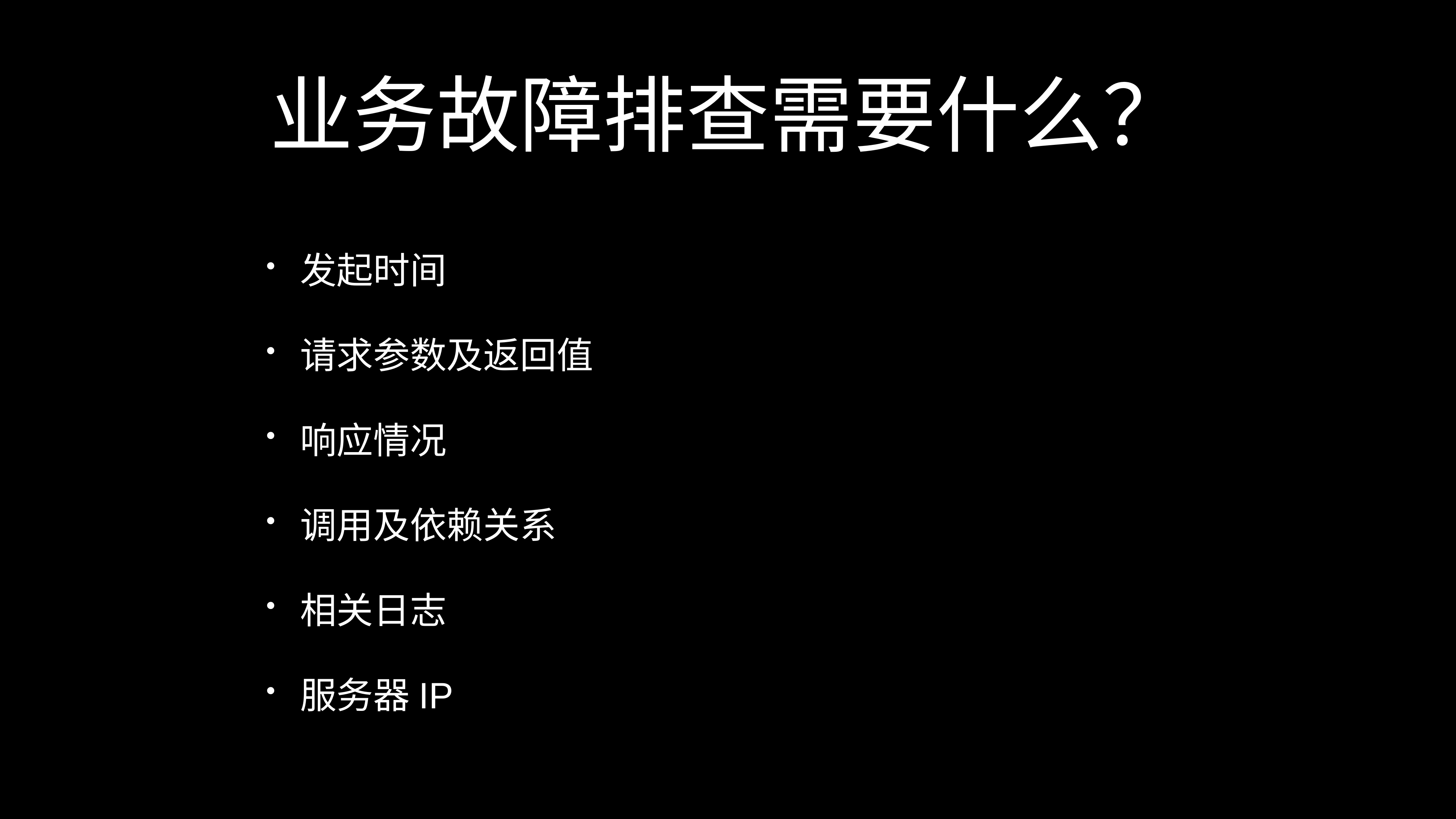

# 业务故障排查需要什么？
发起时间
请求参数及返回值
响应情况
调用及依赖关系
相关日志
服务器IP